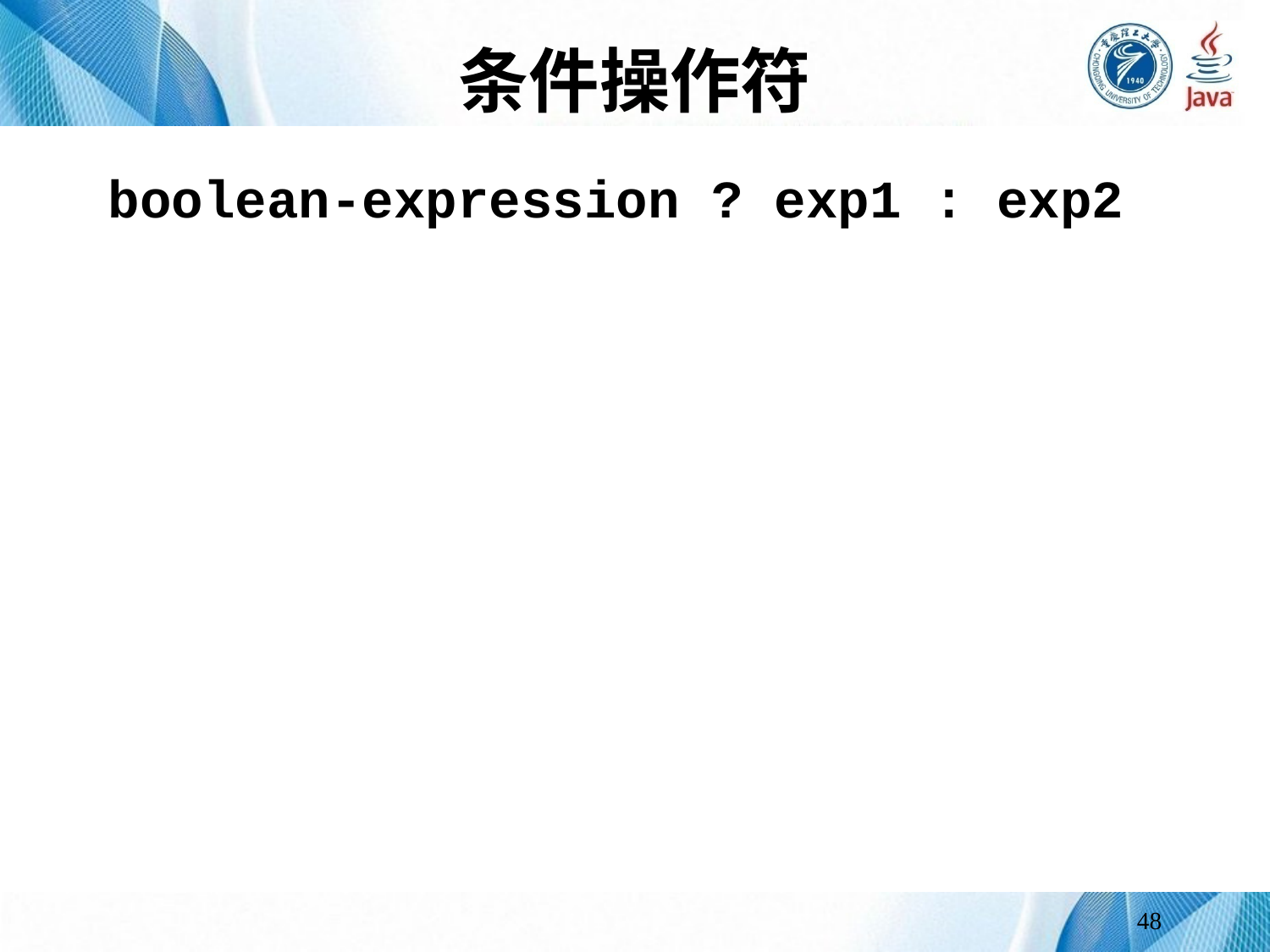

# 条件操作符
boolean-expression ? exp1 : exp2

48